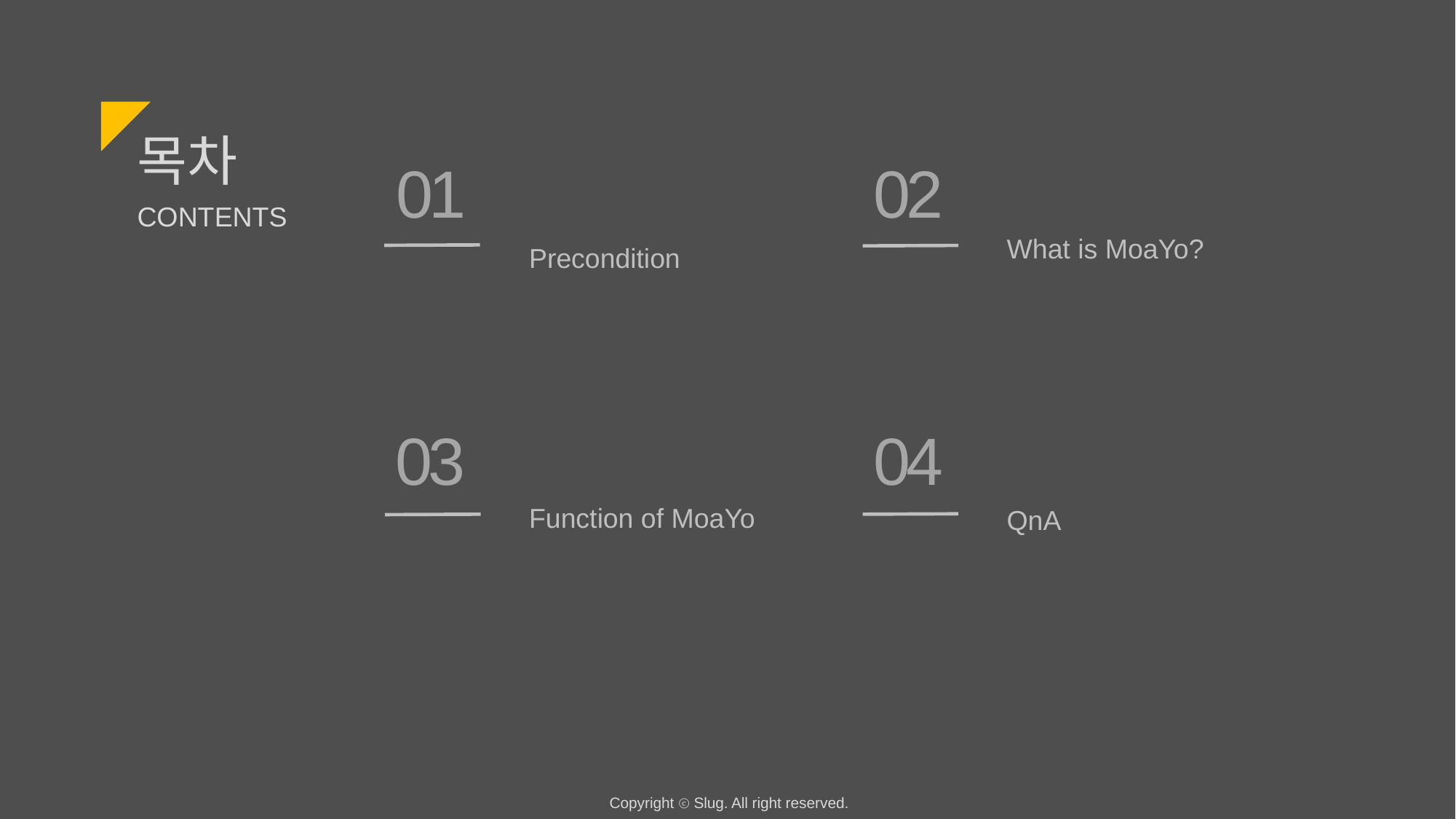

목차
01
02
CONTENTS
What is MoaYo?
Precondition
04
03
Function of MoaYo
QnA
Copyright ⓒ Slug. All right reserved.